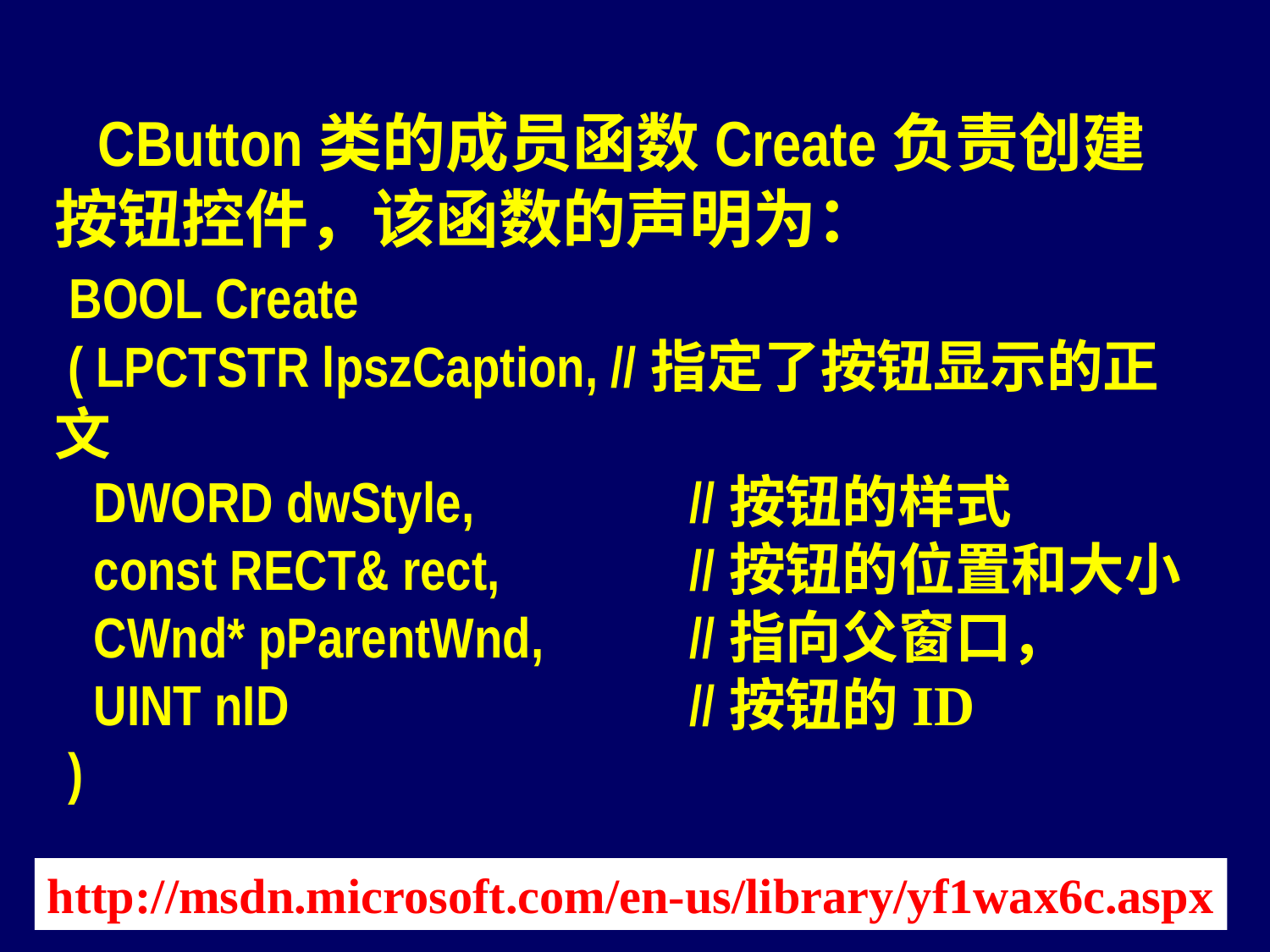

CButton类的成员函数Create负责创建按钮控件，该函数的声明为：
 BOOL Create
 ( LPCTSTR lpszCaption, //指定了按钮显示的正文
   DWORD dwStyle, 		//按钮的样式
   const RECT& rect, 		//按钮的位置和大小
   CWnd* pParentWnd, 		//指向父窗口，
   UINT nID				//按钮的ID
 )
http://msdn.microsoft.com/en-us/library/yf1wax6c.aspx
18